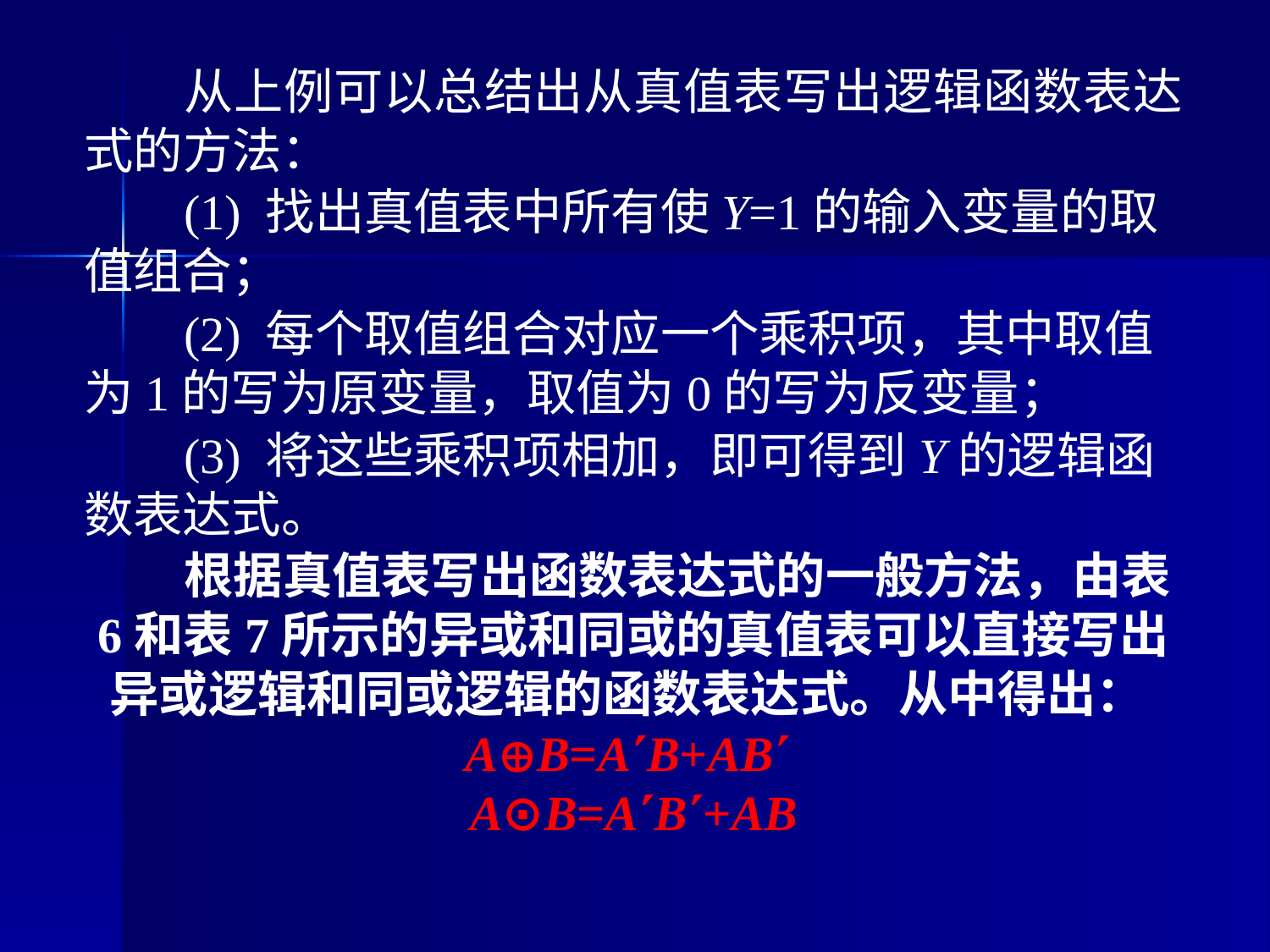

从上例可以总结出从真值表写出逻辑函数表达式的方法：
(1) 找出真值表中所有使Y=1的输入变量的取值组合；
(2) 每个取值组合对应一个乘积项，其中取值为1的写为原变量，取值为0的写为反变量；
(3) 将这些乘积项相加，即可得到Y的逻辑函数表达式。
根据真值表写出函数表达式的一般方法，由表6和表7所示的异或和同或的真值表可以直接写出异或逻辑和同或逻辑的函数表达式。从中得出：A⊕B=A′B+AB′
A⊙B=A′B′+AB